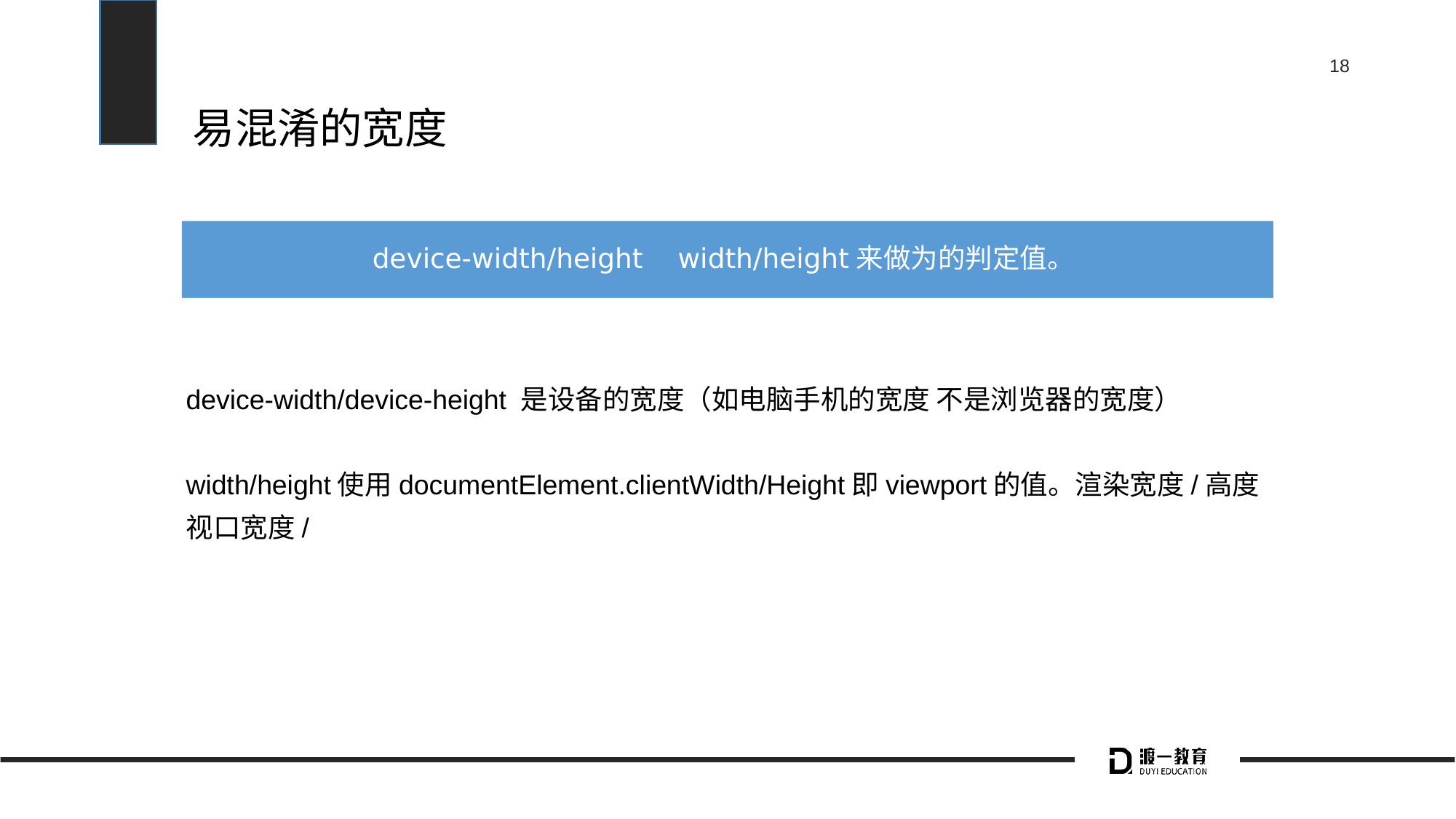

# 易混淆的宽度
device-width/height    width/height来做为的判定值。

device-width/device-height 是设备的宽度（如电脑手机的宽度 不是浏览器的宽度）

width/height使用documentElement.clientWidth/Height即viewport的值。渲染宽度/高度
视口宽度/